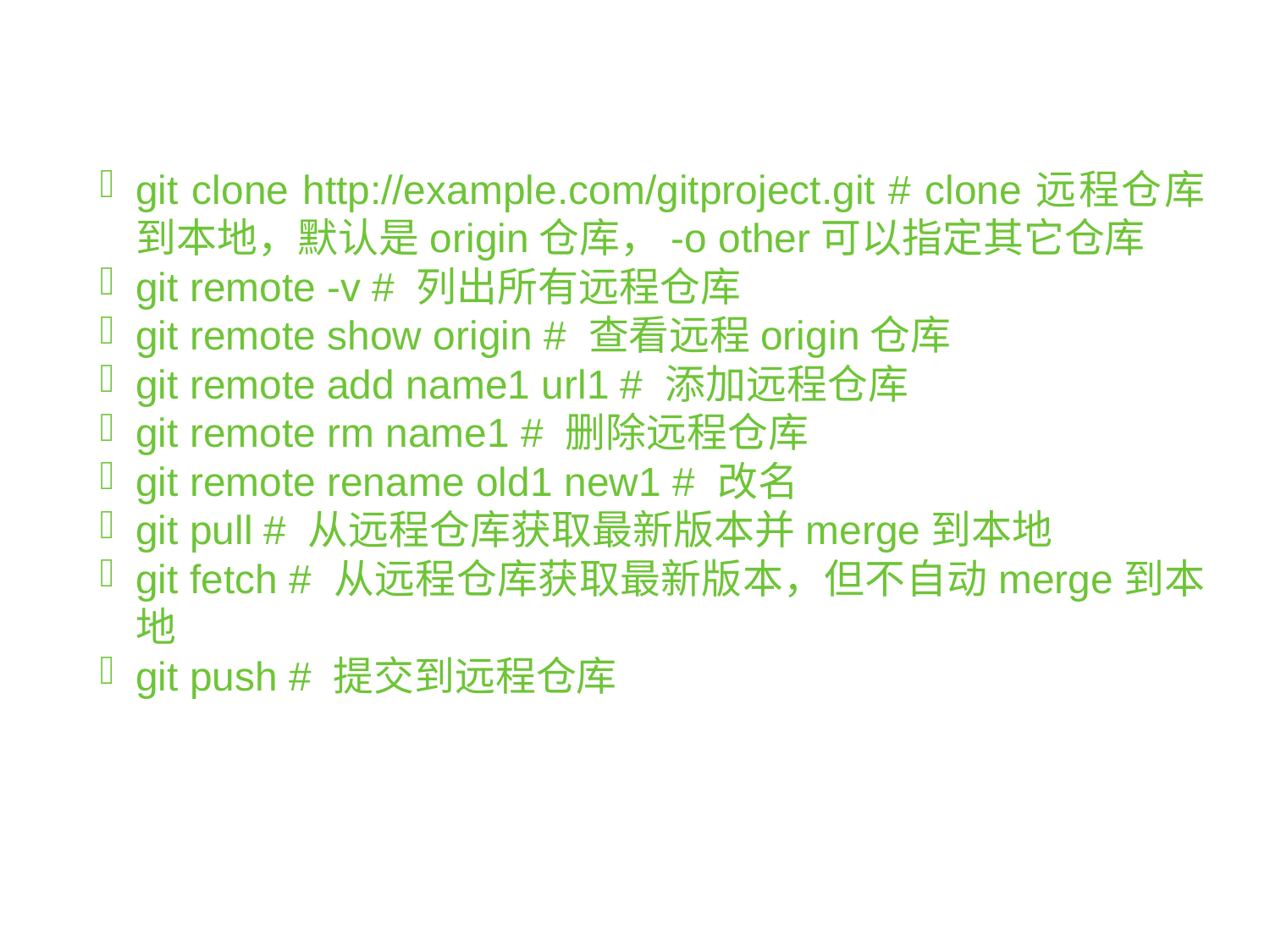

git clone http://example.com/gitproject.git # clone远程仓库到本地，默认是origin仓库，-o other可以指定其它仓库
git remote -v # 列出所有远程仓库
git remote show origin # 查看远程origin仓库
git remote add name1 url1 # 添加远程仓库
git remote rm name1 # 删除远程仓库
git remote rename old1 new1 # 改名
git pull # 从远程仓库获取最新版本并merge到本地
git fetch # 从远程仓库获取最新版本，但不自动merge到本地
git push # 提交到远程仓库